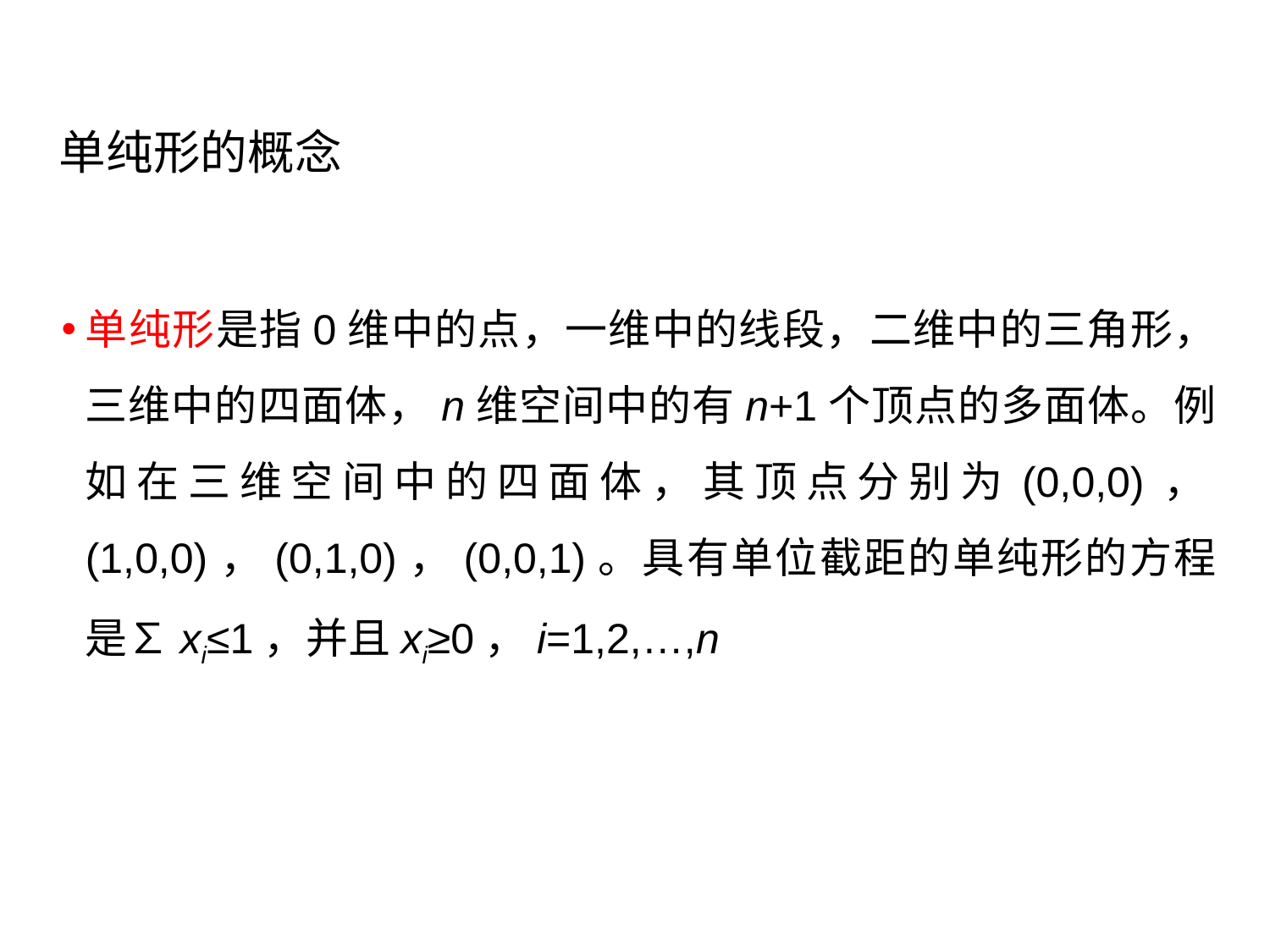

# 单纯形的概念
单纯形是指0维中的点，一维中的线段，二维中的三角形，三维中的四面体，n维空间中的有n+1个顶点的多面体。例如在三维空间中的四面体，其顶点分别为(0,0,0)，(1,0,0)，(0,1,0)，(0,0,1)。具有单位截距的单纯形的方程是∑xi≤1，并且xi≥0，i=1,2,…,n